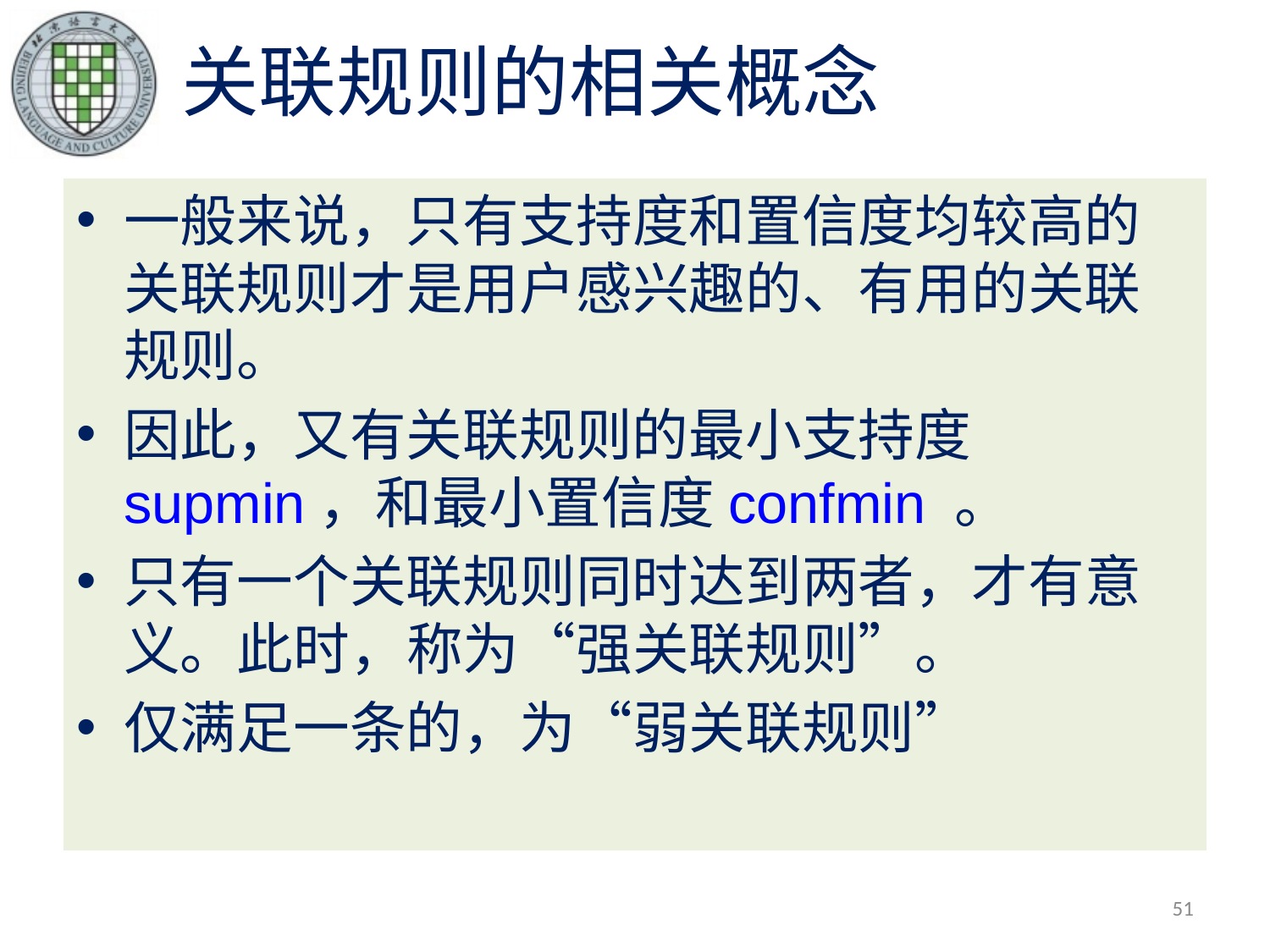

# 关联规则的相关概念
一般来说，只有支持度和置信度均较高的关联规则才是用户感兴趣的、有用的关联规则。
因此，又有关联规则的最小支持度supmin，和最小置信度confmin 。
只有一个关联规则同时达到两者，才有意义。此时，称为“强关联规则”。
仅满足一条的，为“弱关联规则”

51